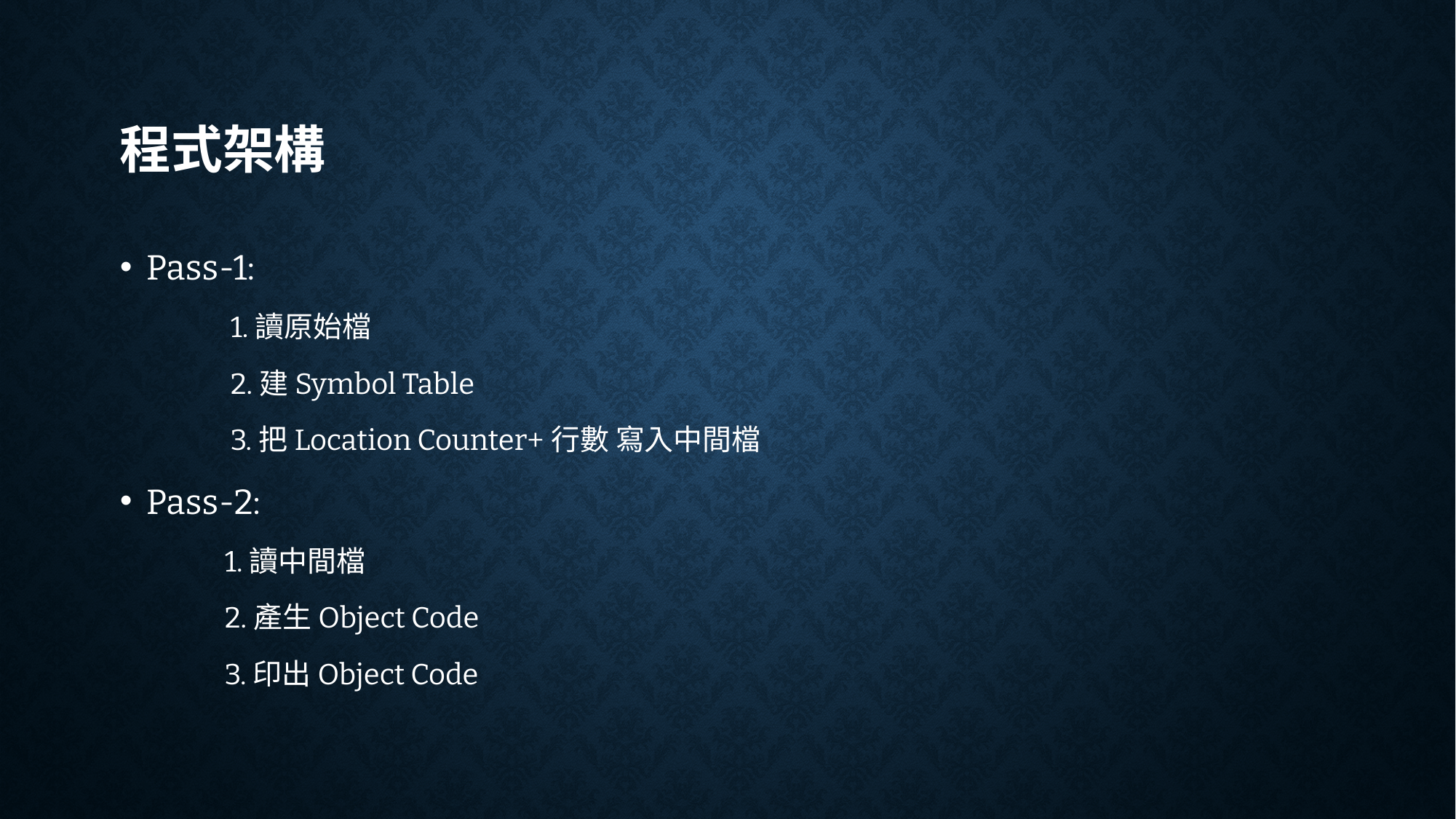

# 程式架構
Pass-1:
   	 1.讀原始檔
   	 2.建Symbol Table
   	 3.把Location Counter+行數 寫入中間檔
Pass-2:
    	1.讀中間檔
        	2.產生Object Code
	3.印出Object Code